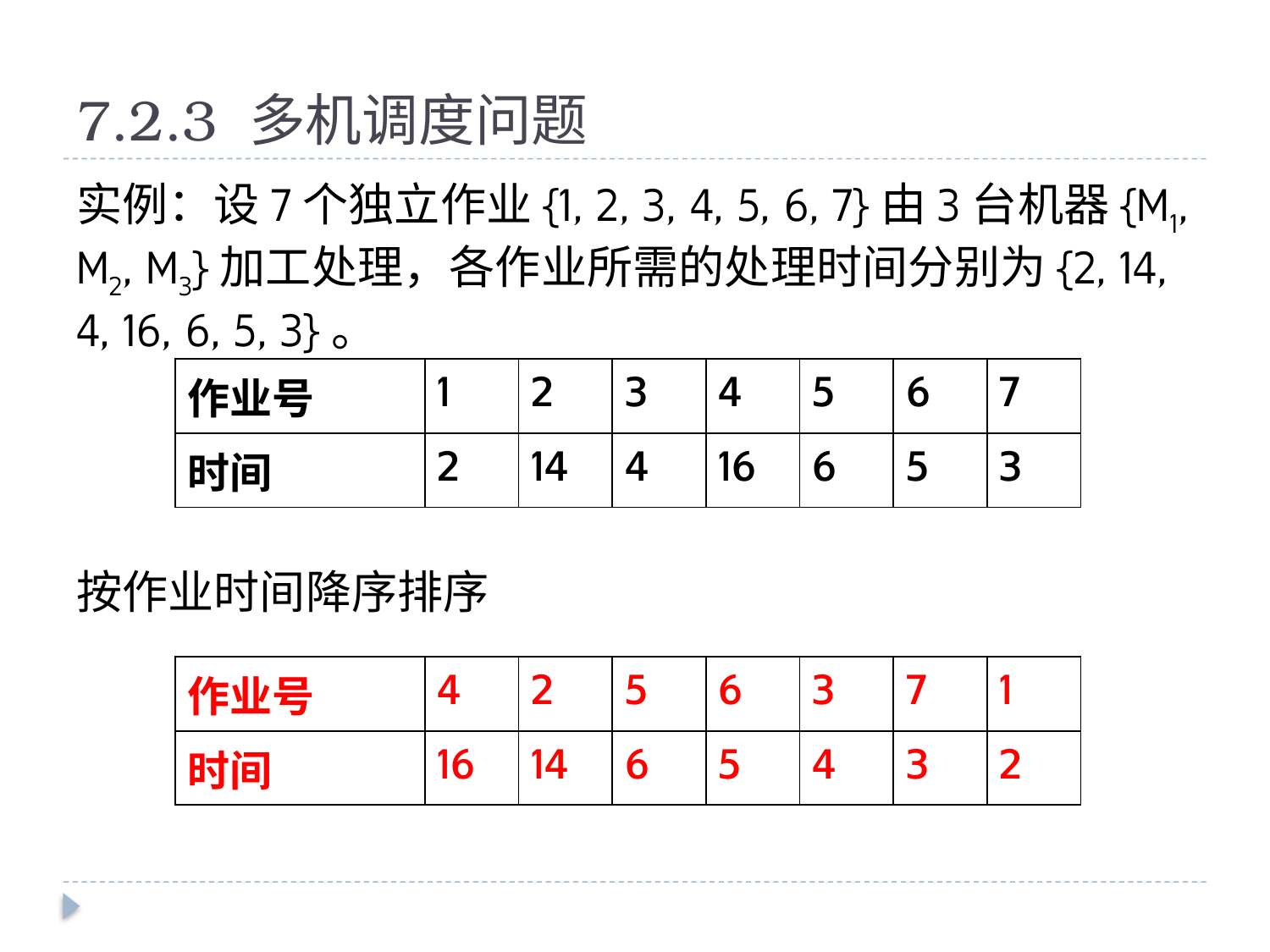

# 7.2.3 多机调度问题
实例：设7个独立作业{1, 2, 3, 4, 5, 6, 7}由3台机器{M1, M2, M3}加工处理，各作业所需的处理时间分别为{2, 14, 4, 16, 6, 5, 3}。

按作业时间降序排序
| 作业号 | 1 | 2 | 3 | 4 | 5 | 6 | 7 |
| --- | --- | --- | --- | --- | --- | --- | --- |
| 时间 | 2 | 14 | 4 | 16 | 6 | 5 | 3 |
| 作业号 | 4 | 2 | 5 | 6 | 3 | 7 | 1 |
| --- | --- | --- | --- | --- | --- | --- | --- |
| 时间 | 16 | 14 | 6 | 5 | 4 | 3 | 2 |